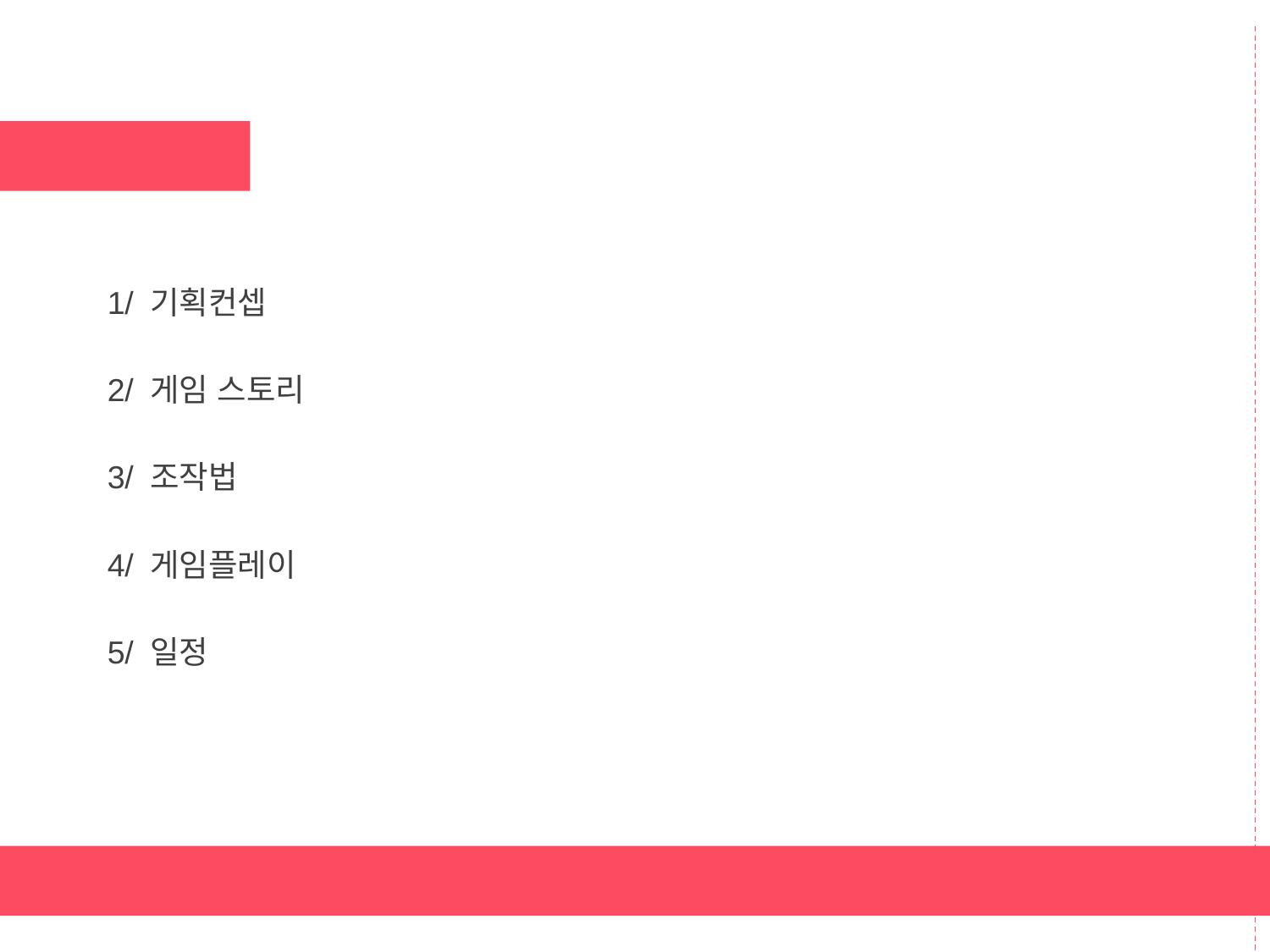

CONTENTS
1/ 기획컨셉
2/ 게임 스토리
3/ 조작법
4/ 게임플레이
5/ 일정